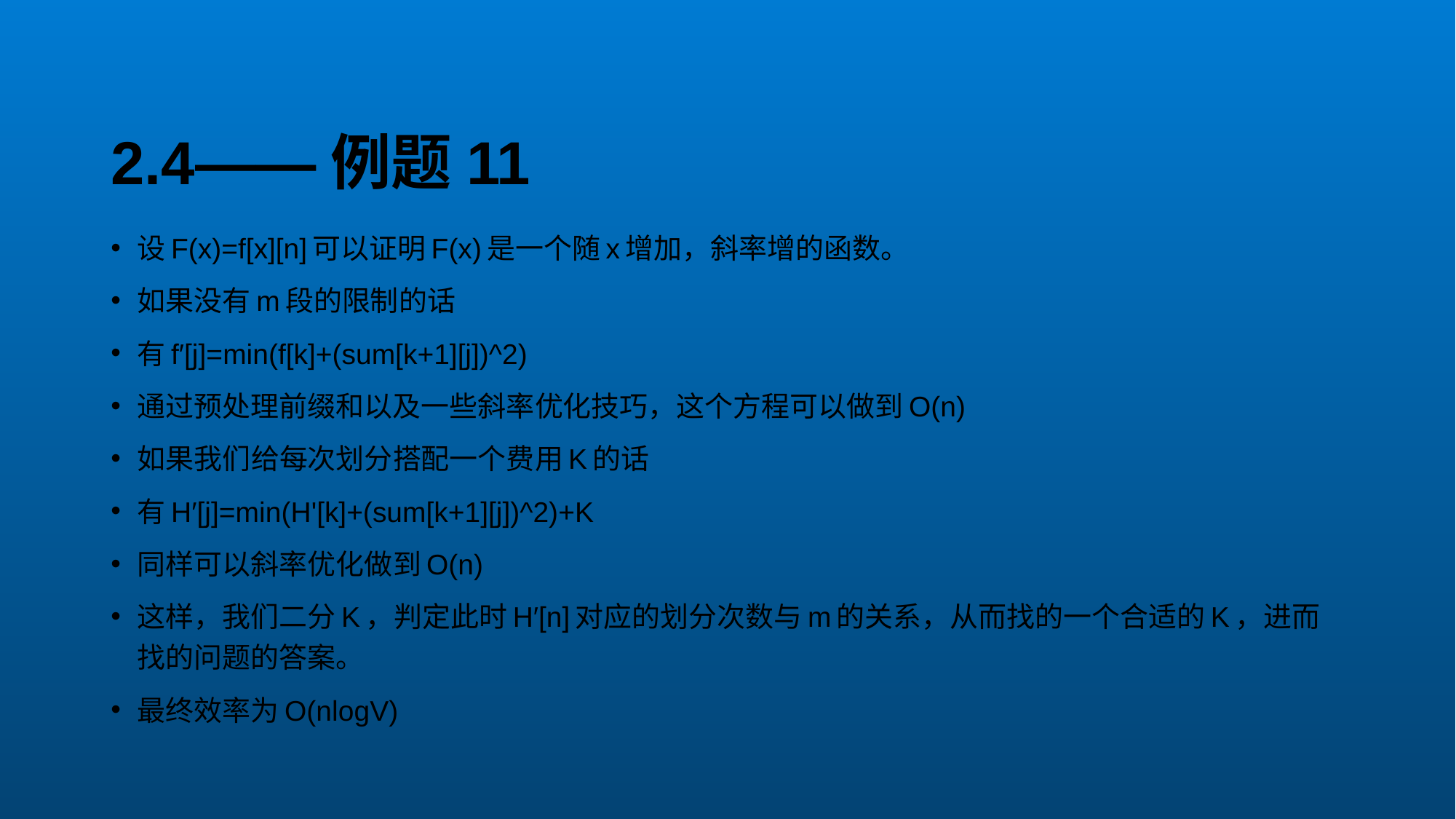

# 2.4——例题11
设F(x)=f[x][n]可以证明F(x)是一个随x增加，斜率增的函数。
如果没有m段的限制的话
有f′[j]=min(f[k]+(sum[k+1][j])^2)
通过预处理前缀和以及一些斜率优化技巧，这个方程可以做到O(n)
如果我们给每次划分搭配一个费用K的话
有H′[j]=min(H'[k]+(sum[k+1][j])^2)+K
同样可以斜率优化做到O(n)
这样，我们二分K，判定此时H′[n]对应的划分次数与m的关系，从而找的一个合适的K，进而找的问题的答案。
最终效率为O(nlogV)